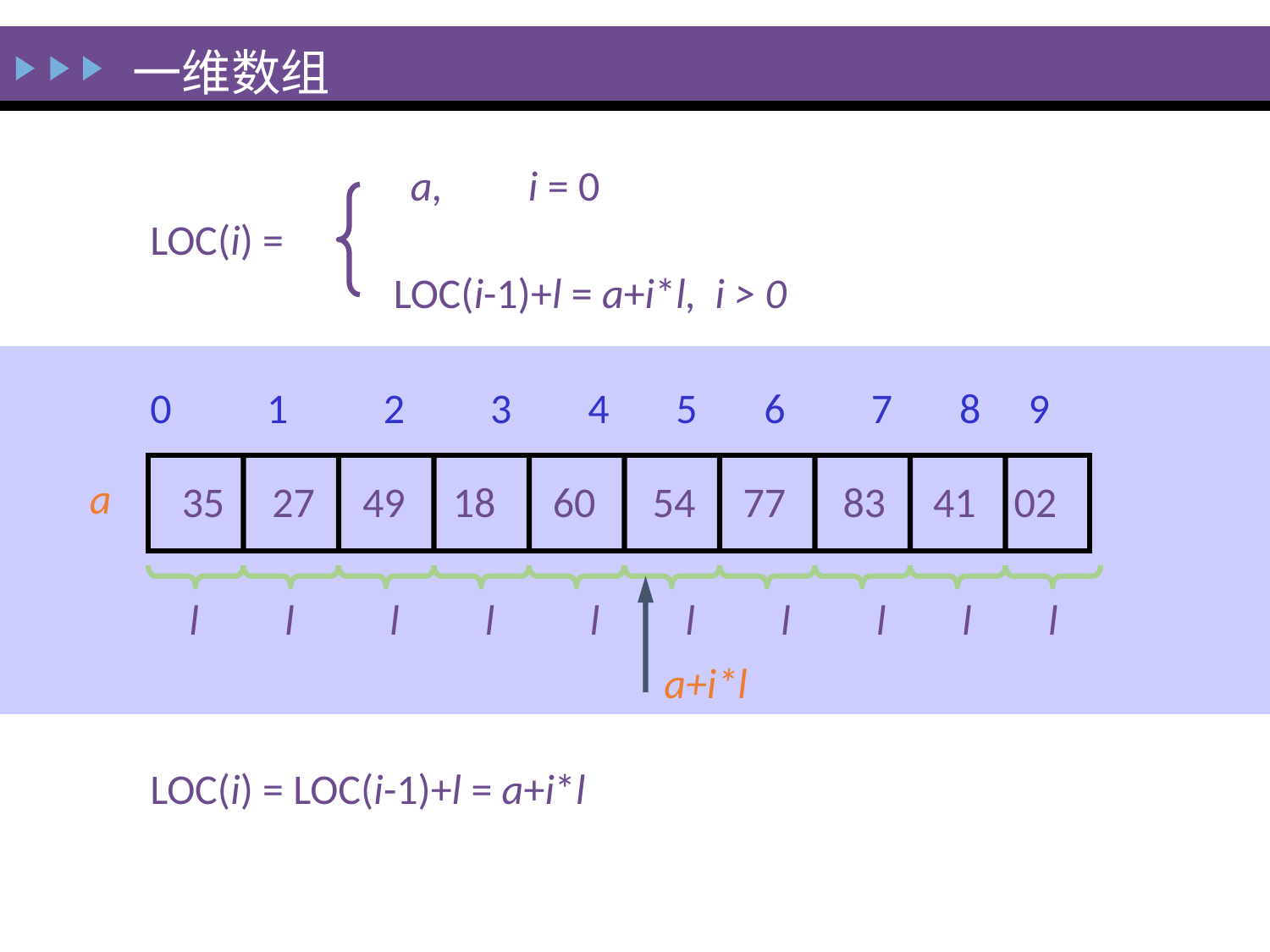

一维数组
a,         i = 0

LOC(i) =
LOC(i-1)+l = a+i*l,  i > 0

0          1          2         3        4       5       6         7       8     9

a
  35     27     49     18      60      54     77      83     41    02

 l         l          l         l          l         l         l         l        l        l
a+i*l
LOC(i) = LOC(i-1)+l = a+i*l